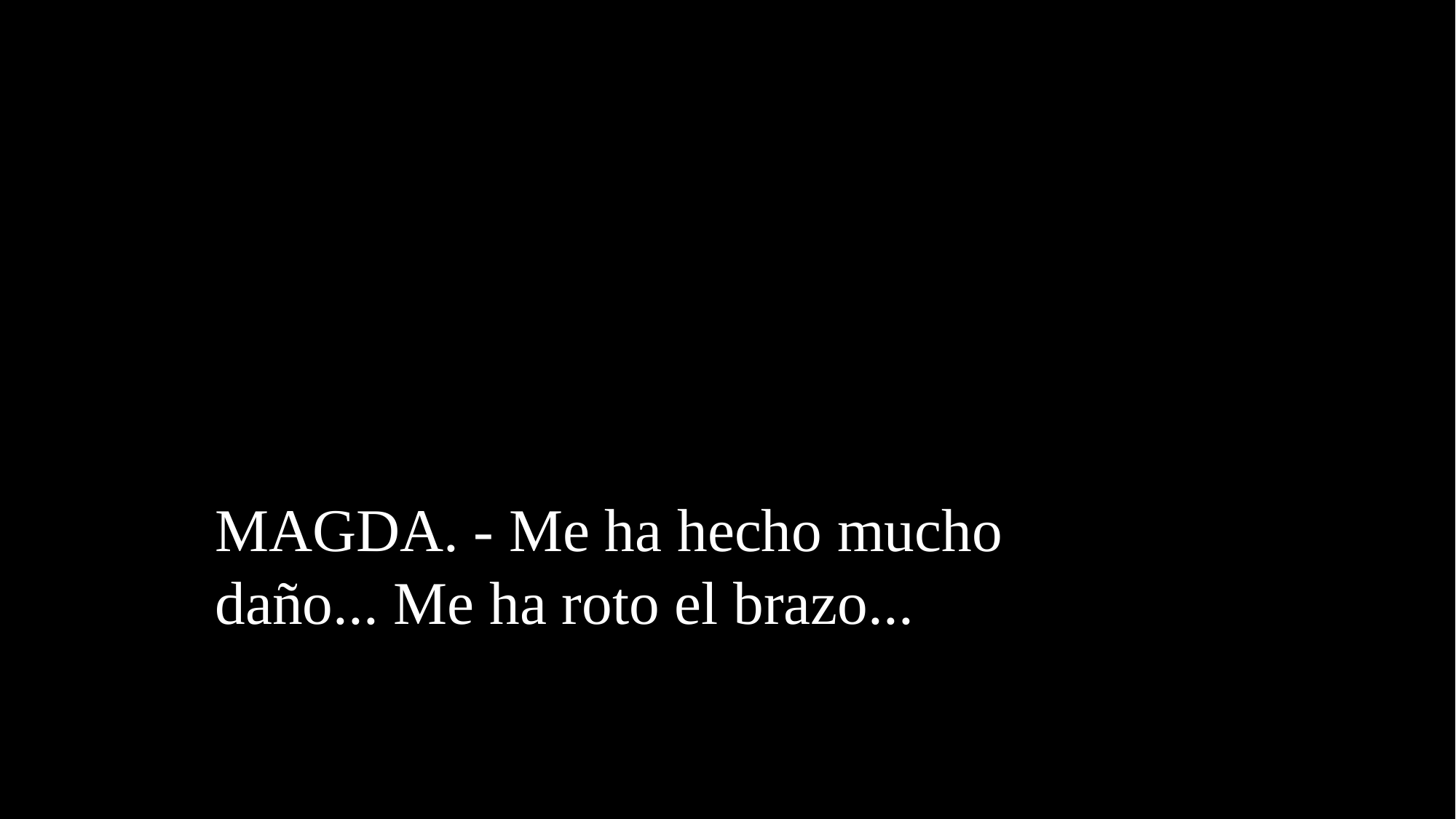

MAGDA. - Me ha hecho mucho daño... Me ha roto el brazo...

マグダ: 腕は折れ、とても痛かったです..